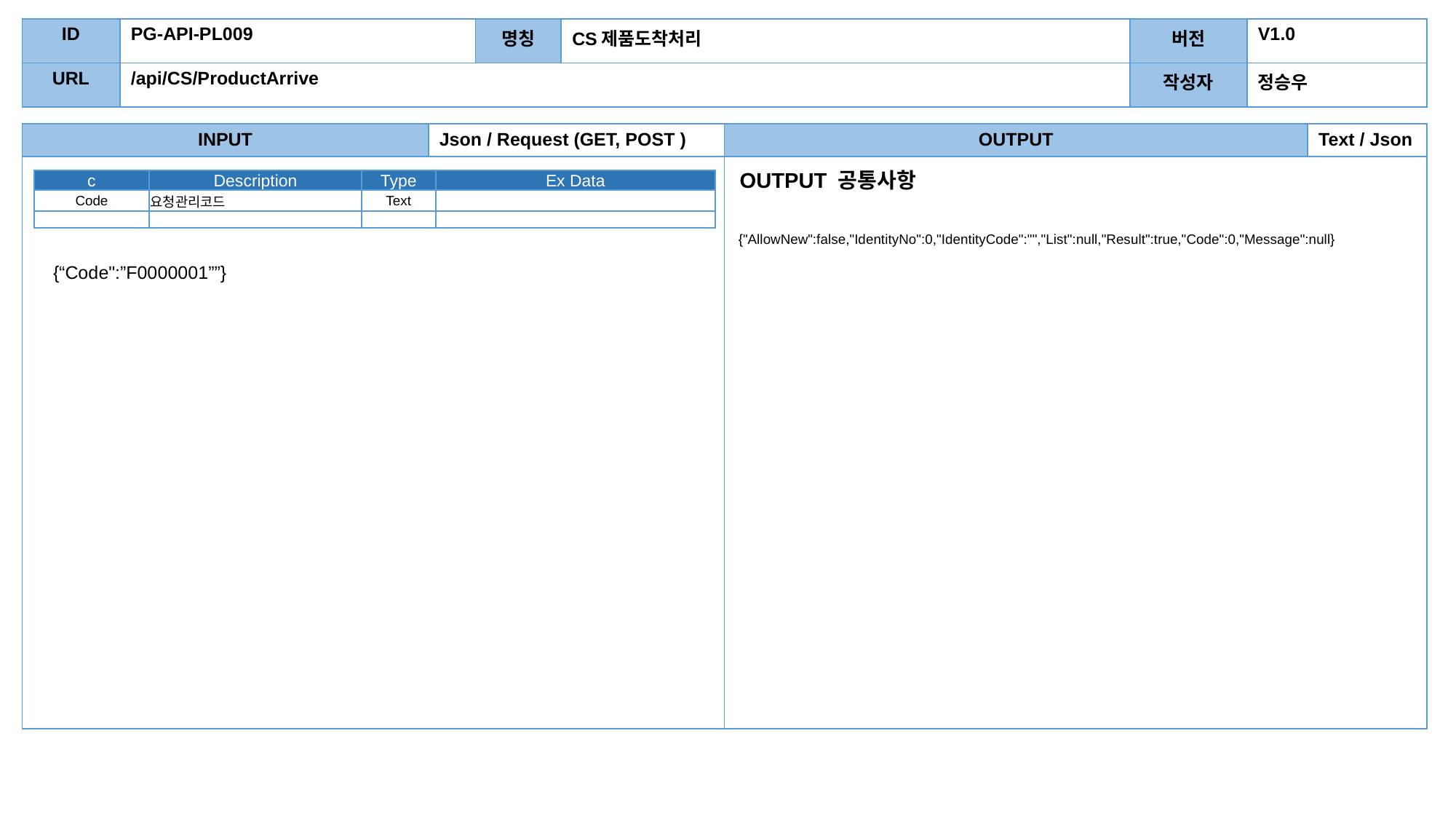

| ID | PG-API-PL009 | 명칭 | CS제품도착처리 | 버전 | V1.0 |
| --- | --- | --- | --- | --- | --- |
| URL | /api/CS/ProductArrive |  |  | 작성자 | 정승우 |
| INPUT | Json / Request (GET, POST ) | OUTPUT | Text / Json |
| --- | --- | --- | --- |
|  |  |  |  |
OUTPUT 공통사항
| c | Description | Type | Ex Data |
| --- | --- | --- | --- |
| Code | 요청관리코드 | Text |  |
|  |  |  |  |
{"AllowNew":false,"IdentityNo":0,"IdentityCode":"","List":null,"Result":true,"Code":0,"Message":null}
{“Code":”F0000001””}